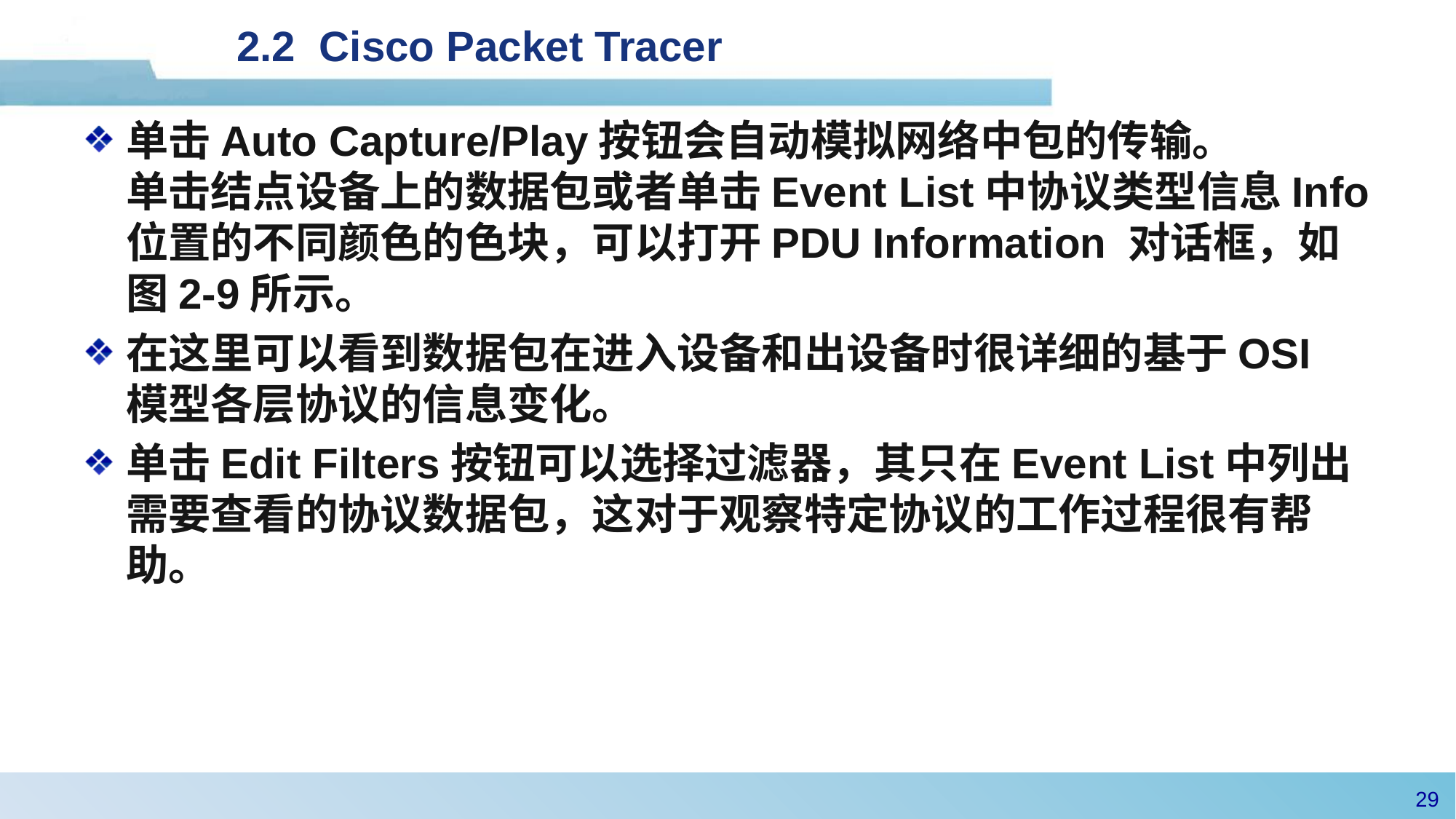

2.2  Cisco Packet Tracer
单击Auto Capture/Play按钮会自动模拟网络中包的传输。
单击结点设备上的数据包或者单击Event List中协议类型信息Info位置的不同颜色的色块，可以打开PDU Information 对话框，如图2-9所示。
在这里可以看到数据包在进入设备和出设备时很详细的基于OSI 模型各层协议的信息变化。
单击Edit Filters按钮可以选择过滤器，其只在Event List中列出需要查看的协议数据包，这对于观察特定协议的工作过程很有帮助。
29